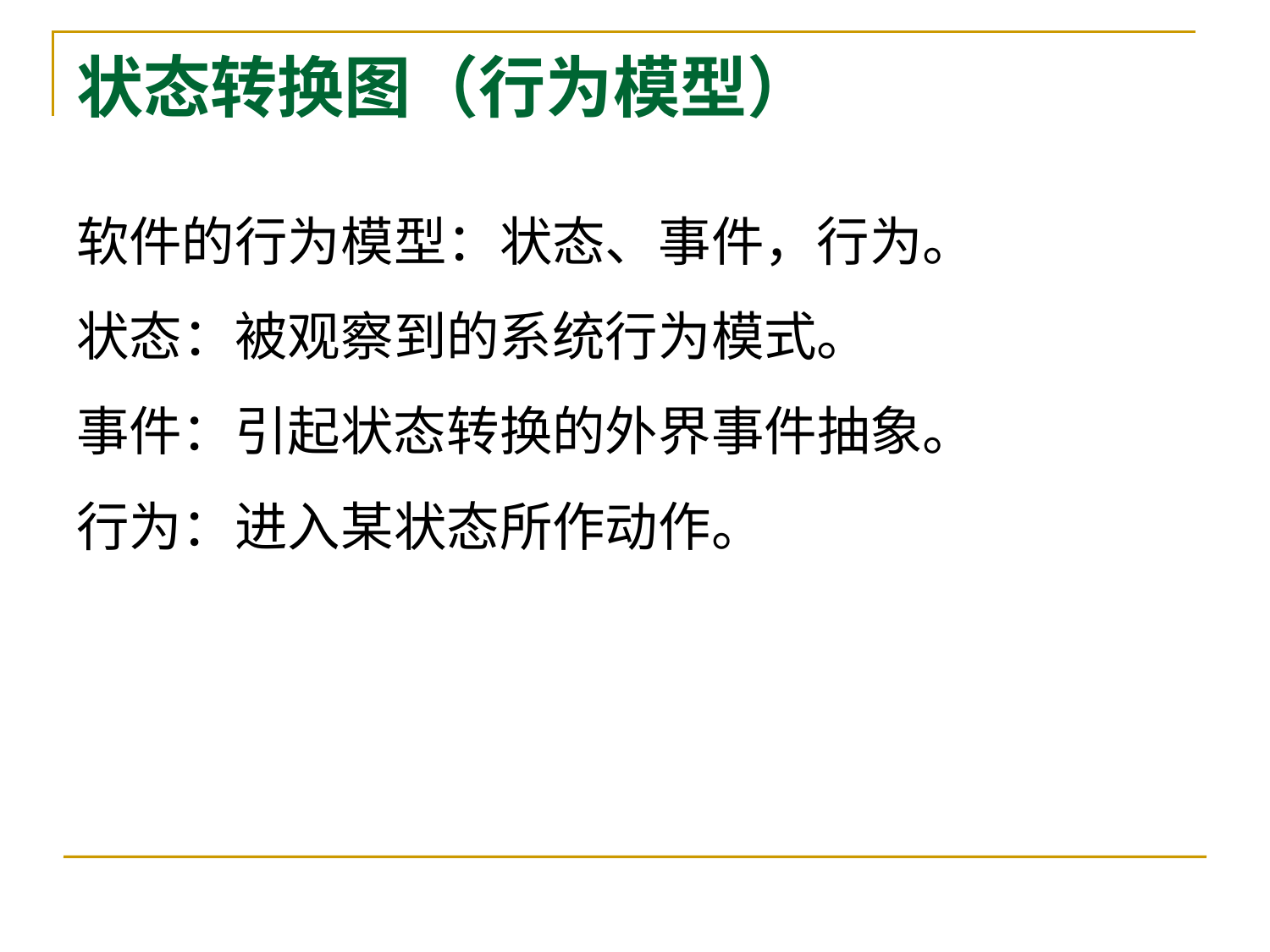

# 状态转换图（行为模型）
软件的行为模型：状态、事件，行为。
状态：被观察到的系统行为模式。
事件：引起状态转换的外界事件抽象。
行为：进入某状态所作动作。